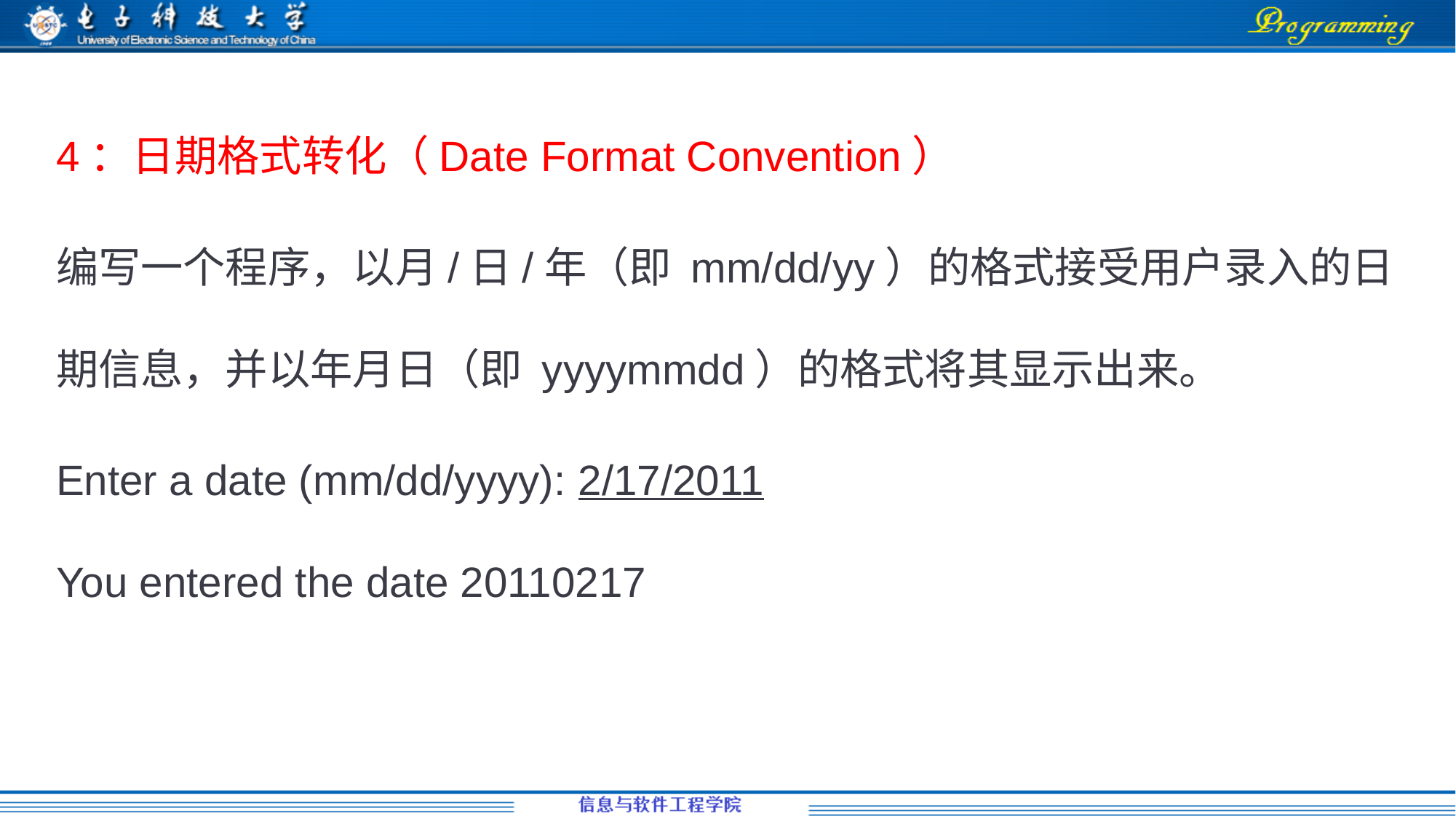

4：⽇期格式转化（Date Format Convention）
编写⼀个程序，以月/日/年（即 mm/dd/yy）的格式接受用户录入的日期信息，并以年月日（即 yyyymmdd）的格式将其显示出来。
Enter a date (mm/dd/yyyy): 2/17/2011
You entered the date 20110217